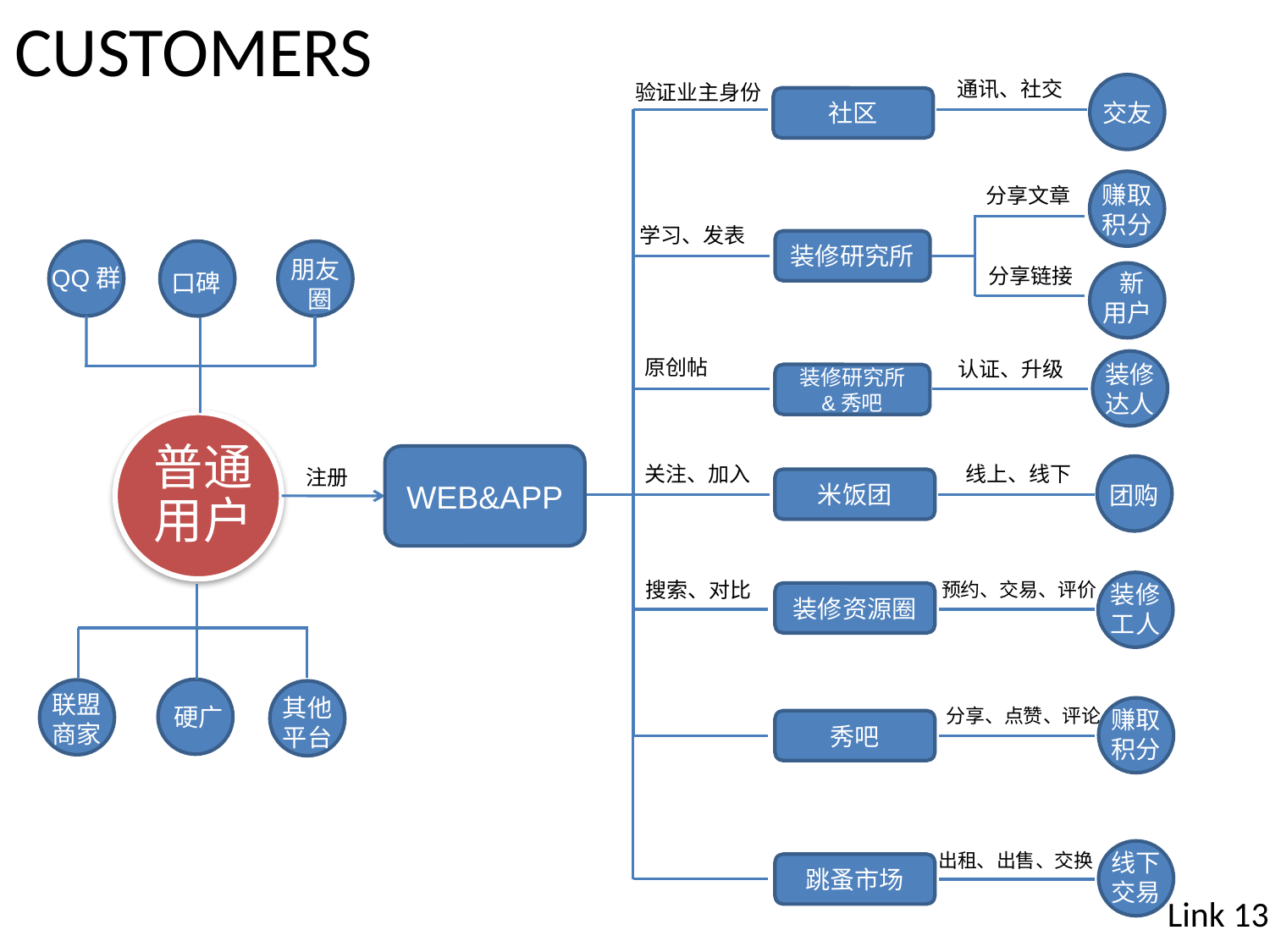

CUSTOMERS

通讯、社交
验证业主身份

交友
社区

赚取
积分
分享文章
学习、发表
装修研究所

QQ群

口碑

朋友
  圈
分享链接
  新
用户

原创帖
认证、升级

装修
达人
装修研究所
&秀吧

普通用户
WEB&APP
线上、线下
关注、加入

团购
注册
米饭团
搜索、对比
预约、交易、评价

装修
工人
装修资源圈

硬广

联盟
商家

其他
平台
分享、点赞、评论

赚取
积分
秀吧

线下
交易
出租、出售、交换
跳蚤市场
Link 13